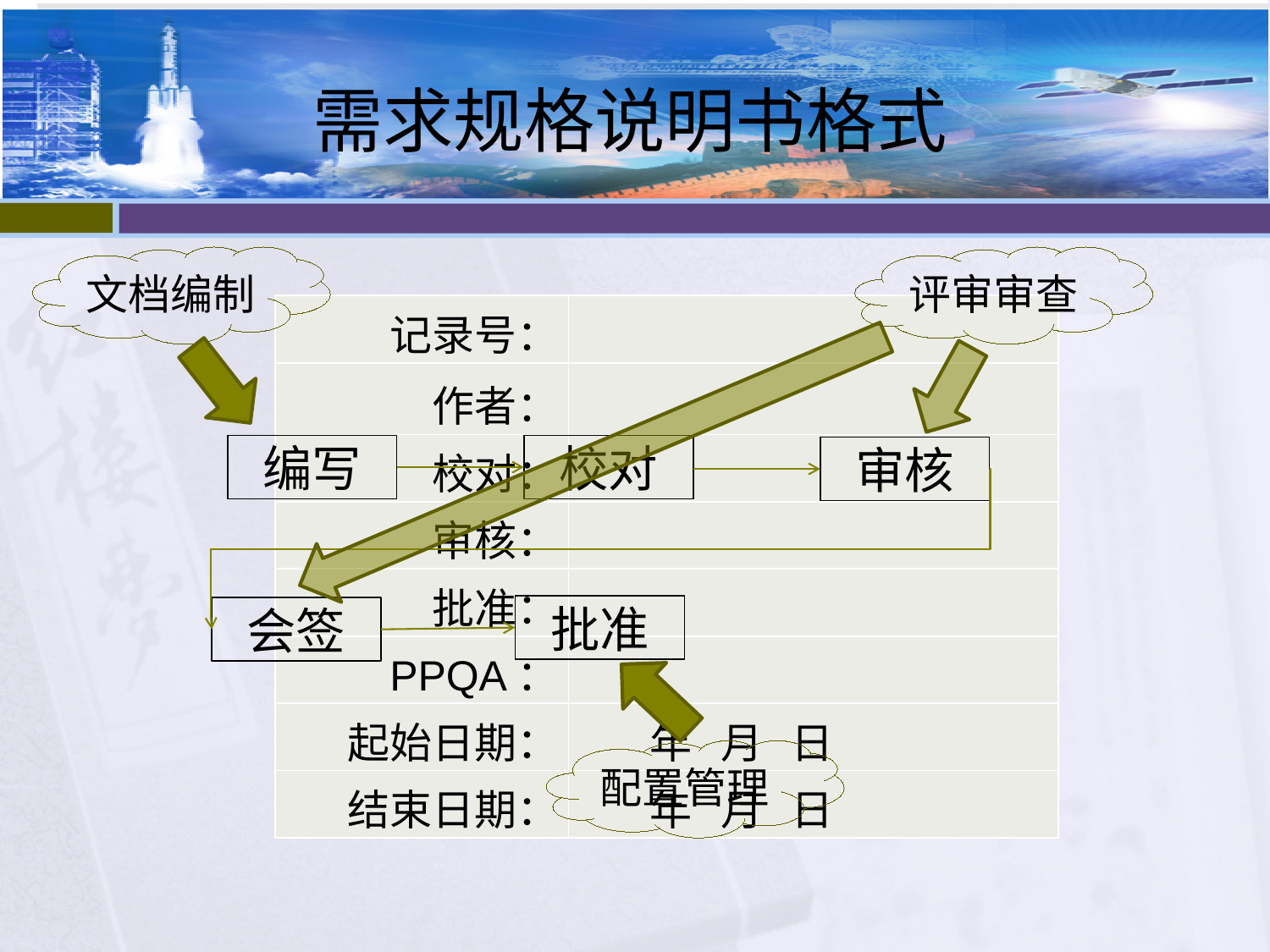

# 需求规格说明书格式

文档编制

评审审查

| 记录号： |  |
| --- | --- |
| 作者： |  |
| 校对： |  |
| 审核： |  |
| 批准： |  |
| PPQA： |  |
| 起始日期： | 年 月 日 |
| 结束日期： | 年 月 日 |
编写
校对
审核
批准
会签

配置管理